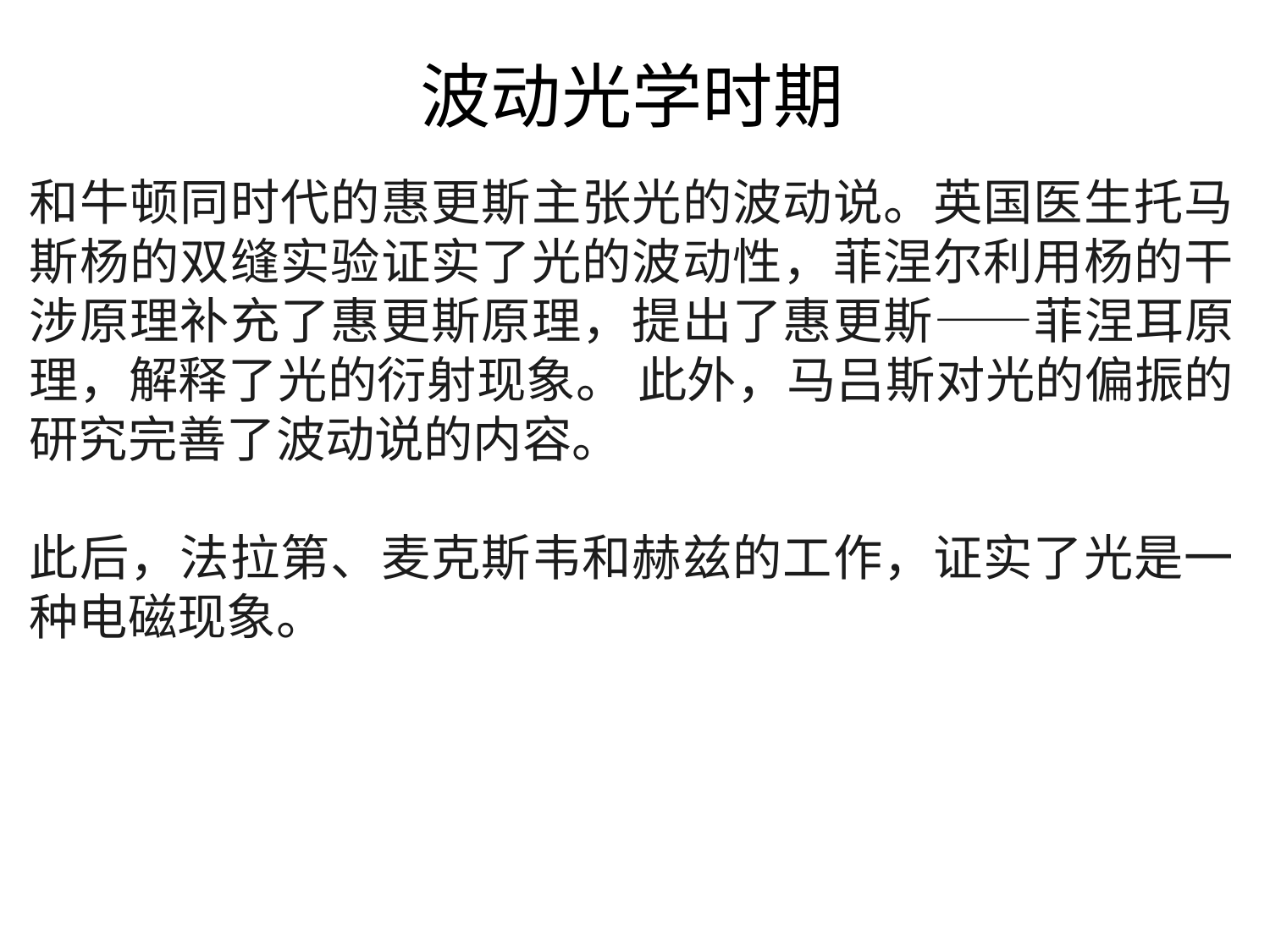

波动光学时期
和牛顿同时代的惠更斯主张光的波动说。英国医生托马斯杨的双缝实验证实了光的波动性，菲涅尔利用杨的干涉原理补充了惠更斯原理，提出了惠更斯——菲涅耳原理，解释了光的衍射现象。 此外，马吕斯对光的偏振的研究完善了波动说的内容。

此后，法拉第、麦克斯韦和赫兹的工作，证实了光是一种电磁现象。